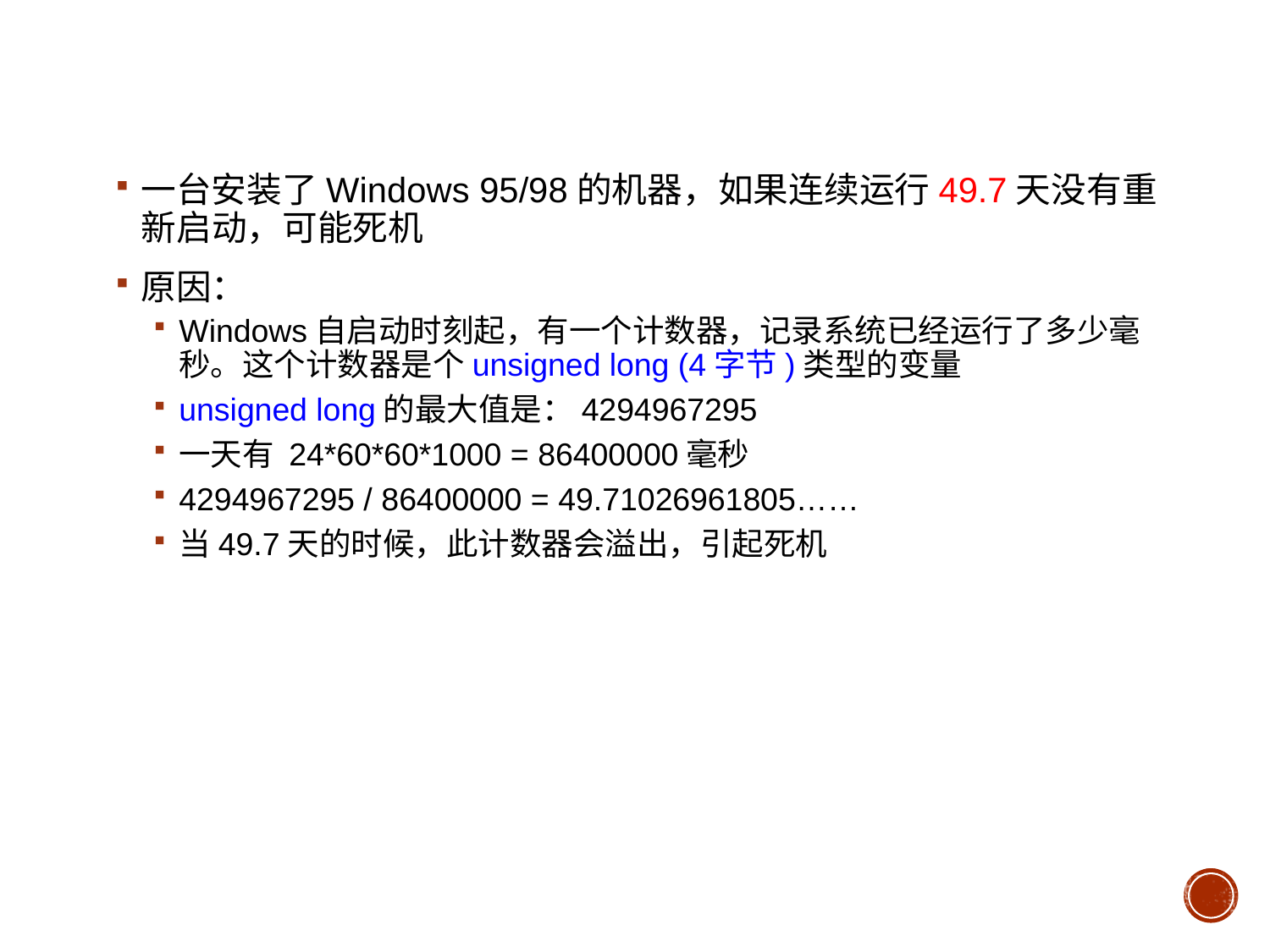

一台安装了Windows 95/98的机器，如果连续运行49.7天没有重新启动，可能死机
原因：
Windows自启动时刻起，有一个计数器，记录系统已经运行了多少毫秒。这个计数器是个unsigned long (4字节)类型的变量
unsigned long的最大值是：4294967295
一天有 24*60*60*1000 = 86400000毫秒
4294967295 / 86400000 = 49.71026961805……
当49.7天的时候，此计数器会溢出，引起死机

16